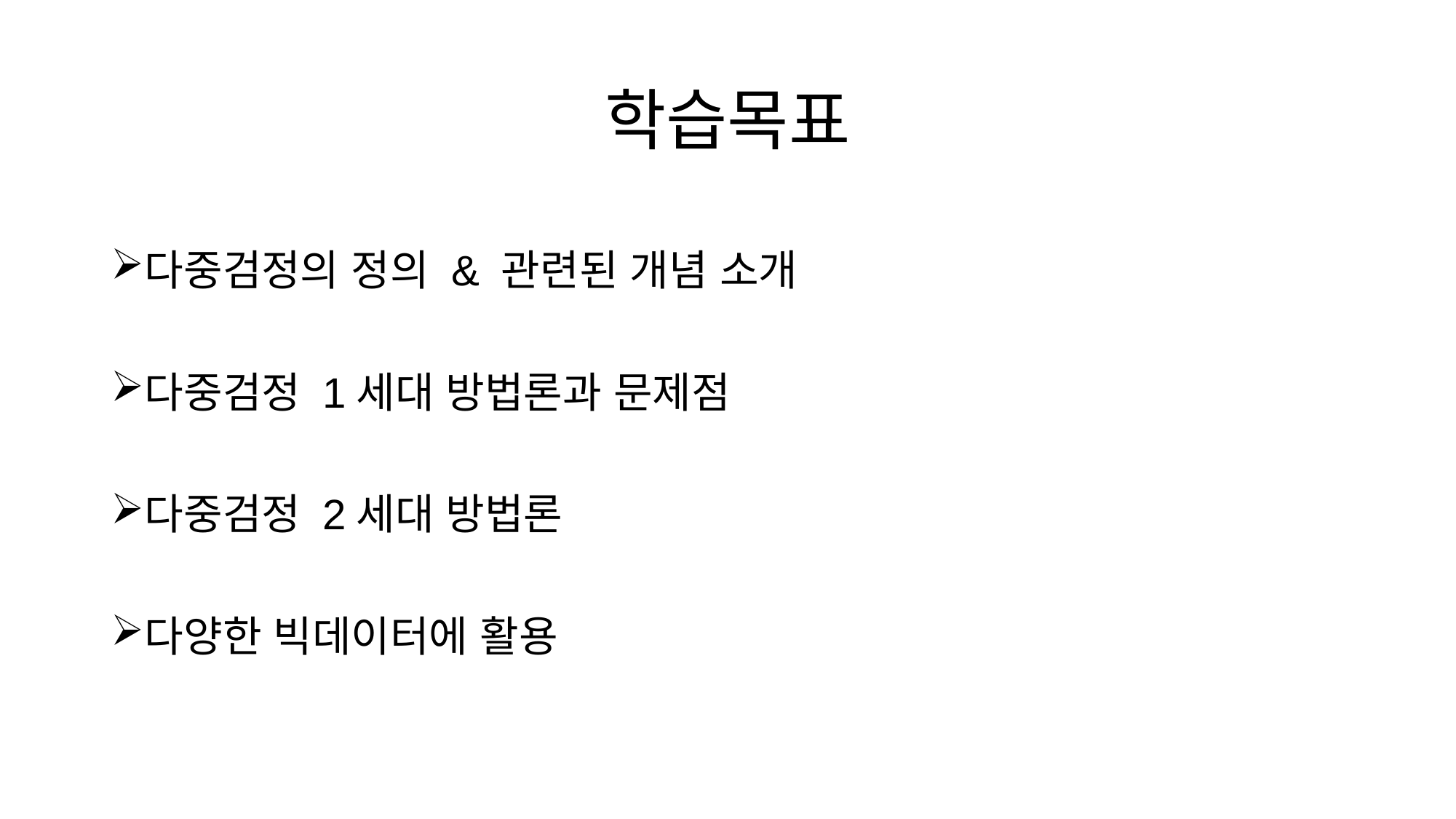

# 학습목표
다중검정의 정의 & 관련된 개념 소개

다중검정 1세대 방법론과 문제점

다중검정 2세대 방법론

다양한 빅데이터에 활용